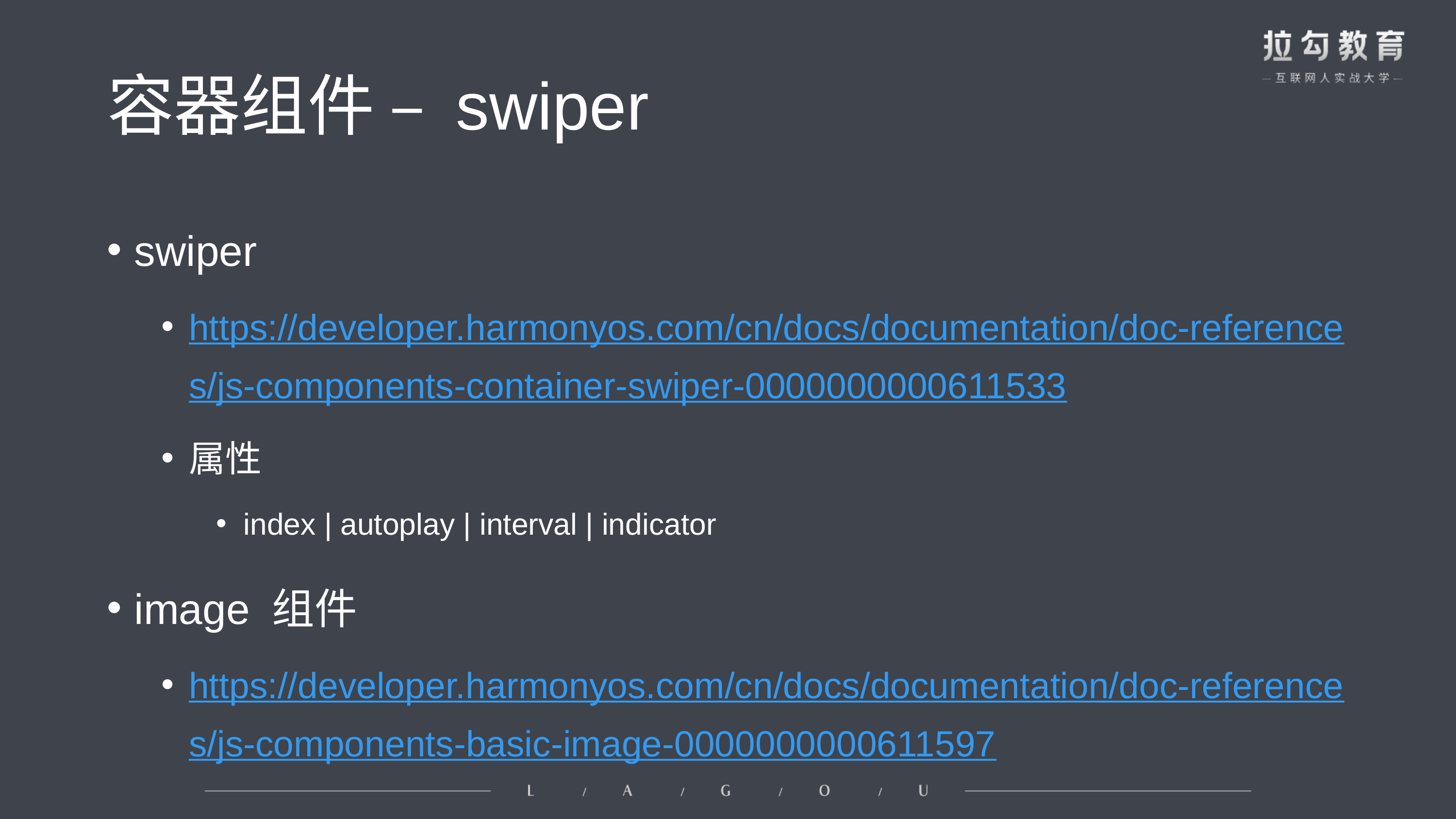

# 容器组件 – swiper
swiper
https://developer.harmonyos.com/cn/docs/documentation/doc-references/js-components-container-swiper-0000000000611533
属性
index | autoplay | interval | indicator
image 组件
https://developer.harmonyos.com/cn/docs/documentation/doc-references/js-components-basic-image-0000000000611597